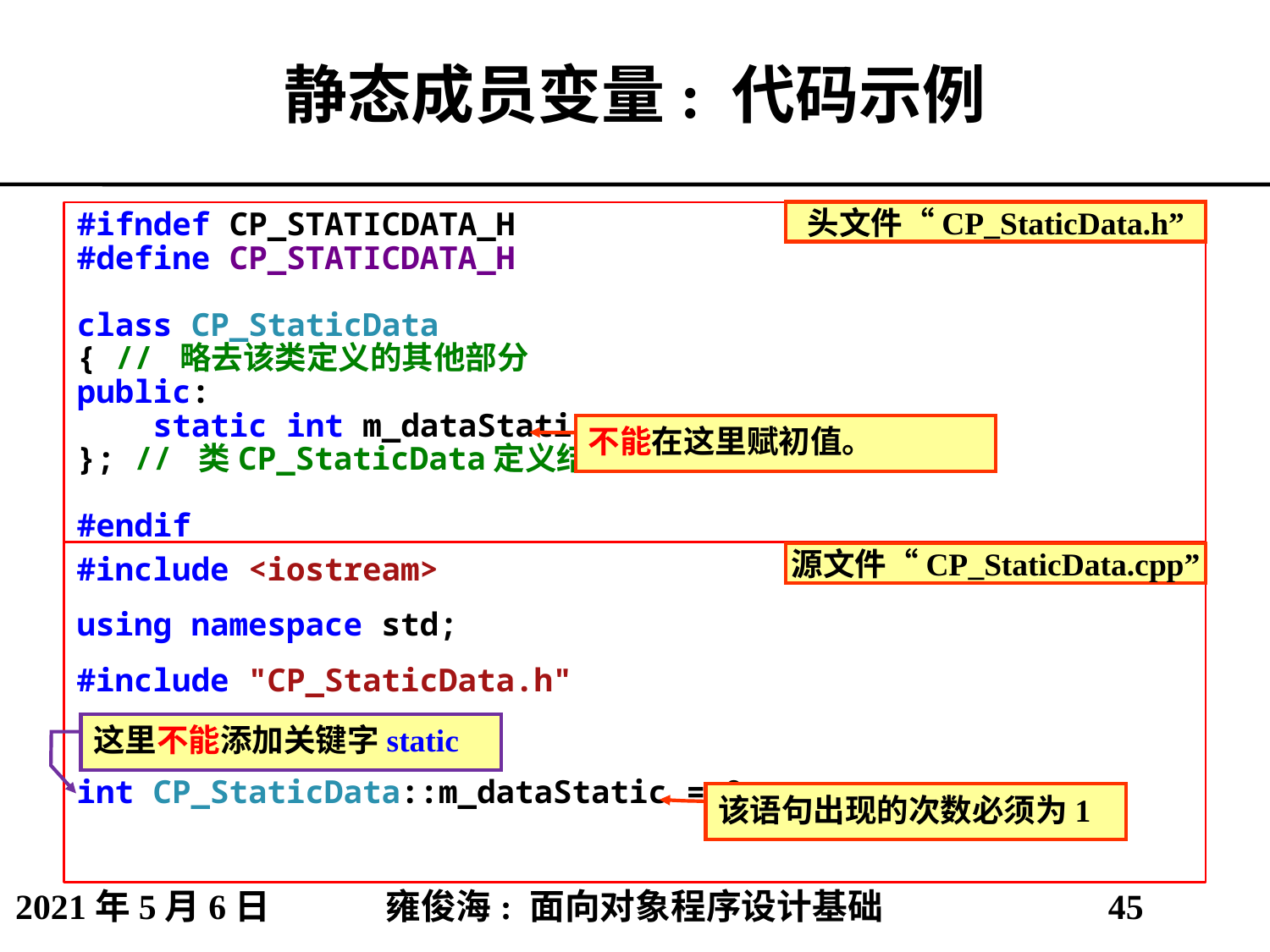

# 静态成员变量: 代码示例

头文件“CP_StaticData.h”
#ifndef CP_STATICDATA_H
#define CP_STATICDATA_H

class CP_StaticData
{ // 略去该类定义的其他部分
public:
    static int m_dataStatic;
}; // 类CP_StaticData定义结束

#endif
不能在这里赋初值。
#include <iostream>
using namespace std;
#include "CP_StaticData.h"

int CP_StaticData::m_dataStatic = 0;
源文件“CP_StaticData.cpp”
这里不能添加关键字static
该语句出现的次数必须为1
2021年5月6日
雍俊海: 面向对象程序设计基础
45